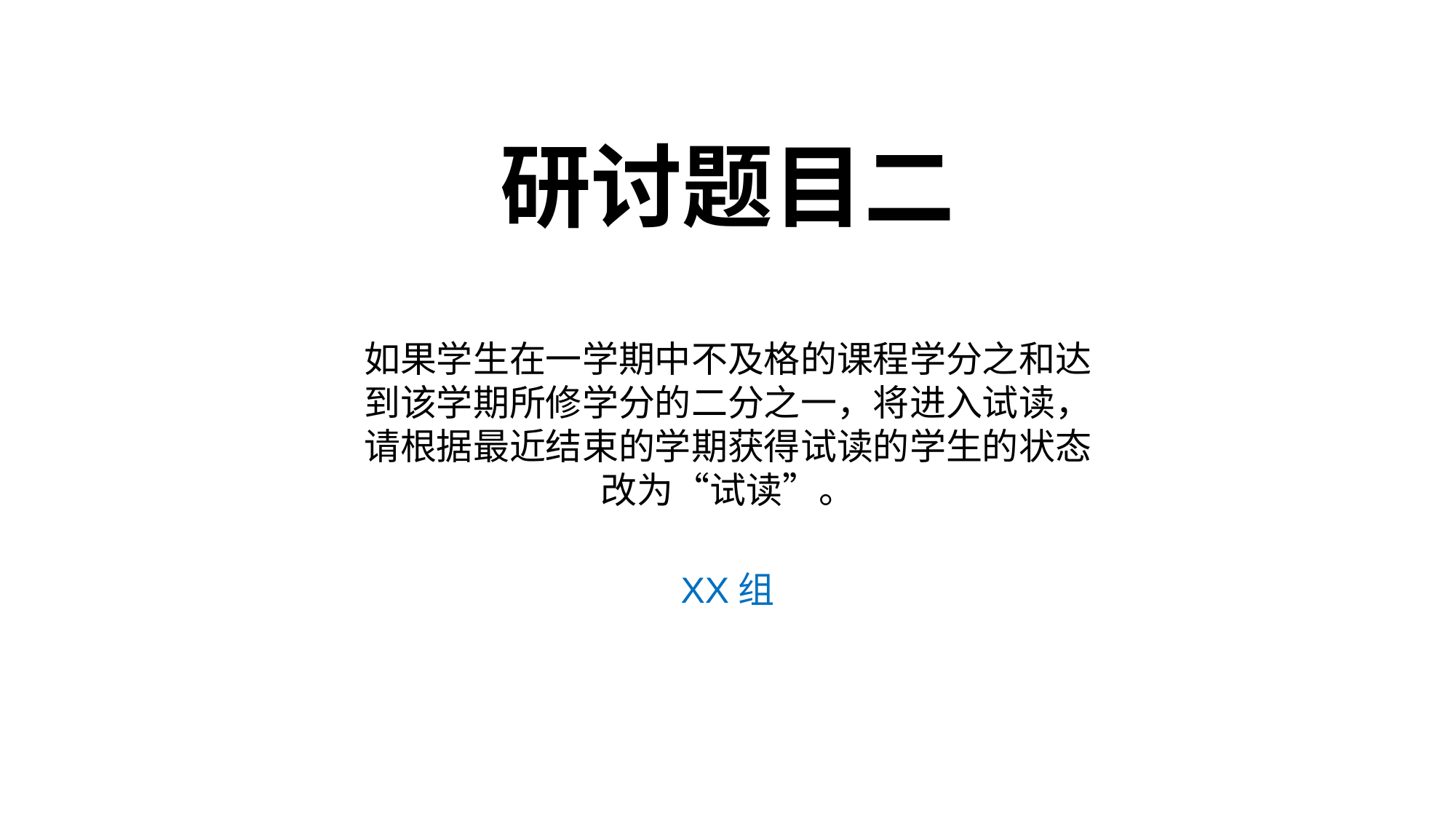

研讨题目二
如果学生在一学期中不及格的课程学分之和达到该学期所修学分的二分之一，将进入试读，请根据最近结束的学期获得试读的学生的状态改为“试读”。
XX组